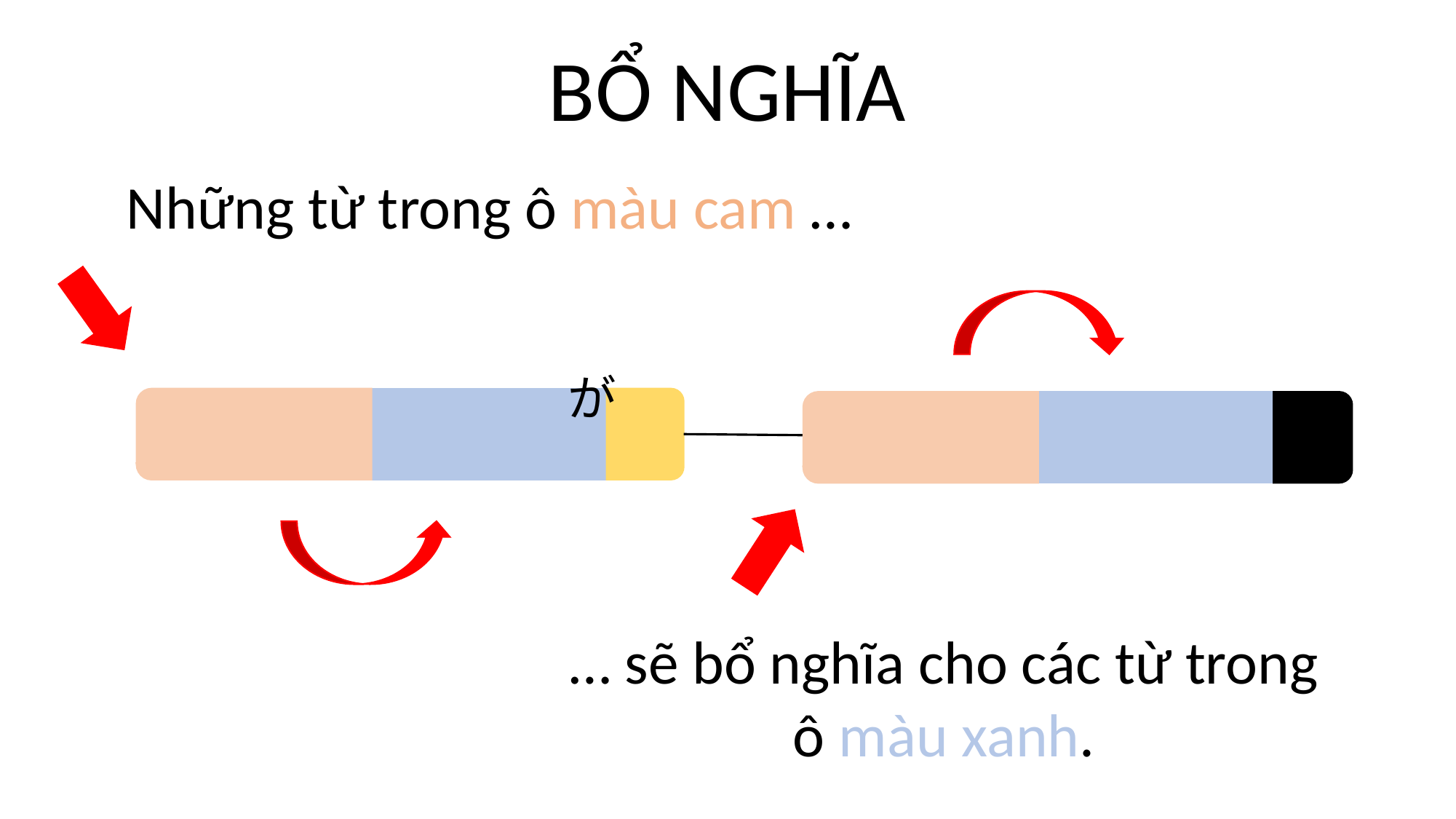

BỔ NGHĨA
Những từ trong ô màu cam …

が

… sẽ bổ nghĩa cho các từ trong ô màu xanh.